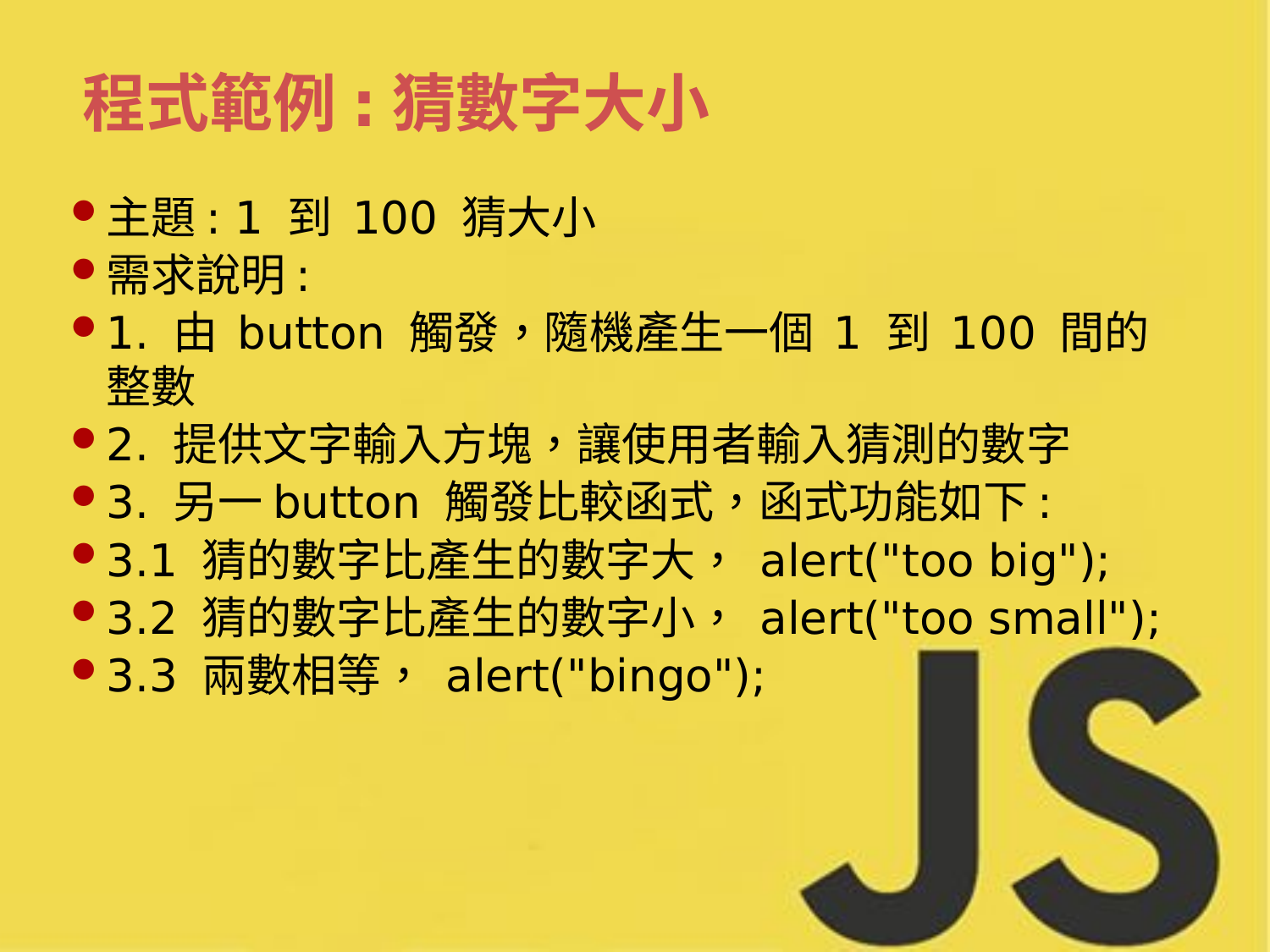

# 程式範例:猜數字大小
主題: 1 到 100 猜大小
需求說明:
1. 由 button 觸發，隨機產生一個 1 到 100 間的整數
2. 提供文字輸入方塊，讓使用者輸入猜測的數字
3. 另一button 觸發比較函式，函式功能如下:
3.1 猜的數字比產生的數字大， alert("too big");
3.2 猜的數字比產生的數字小， alert("too small");
3.3 兩數相等， alert("bingo");